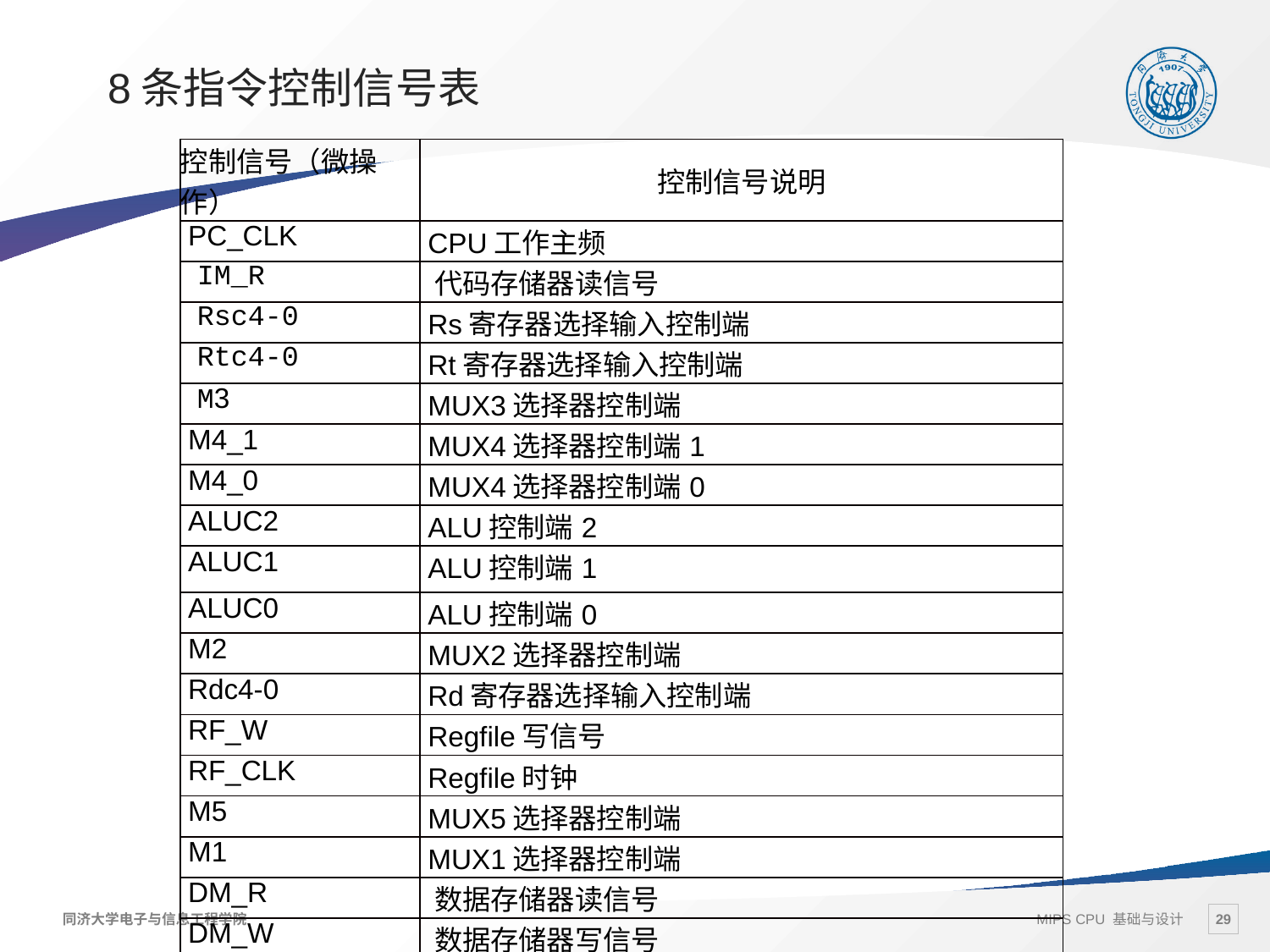

# 8条指令控制信号表
| 控制信号（微操作） | 控制信号说明 |
| --- | --- |
| PC\_CLK | CPU工作主频 |
| IM\_R | 代码存储器读信号 |
| Rsc4-0 | Rs寄存器选择输入控制端 |
| Rtc4-0 | Rt寄存器选择输入控制端 |
| M3 | MUX3选择器控制端 |
| M4\_1 | MUX4选择器控制端1 |
| M4\_0 | MUX4选择器控制端0 |
| ALUC2 | ALU控制端2 |
| ALUC1 | ALU控制端1 |
| ALUC0 | ALU控制端0 |
| M2 | MUX2选择器控制端 |
| Rdc4-0 | Rd寄存器选择输入控制端 |
| RF\_W | Regfile写信号 |
| RF\_CLK | Regfile时钟 |
| M5 | MUX5选择器控制端 |
| M1 | MUX1选择器控制端 |
| DM\_R | 数据存储器读信号 |
| DM\_W | 数据存储器写信号 |